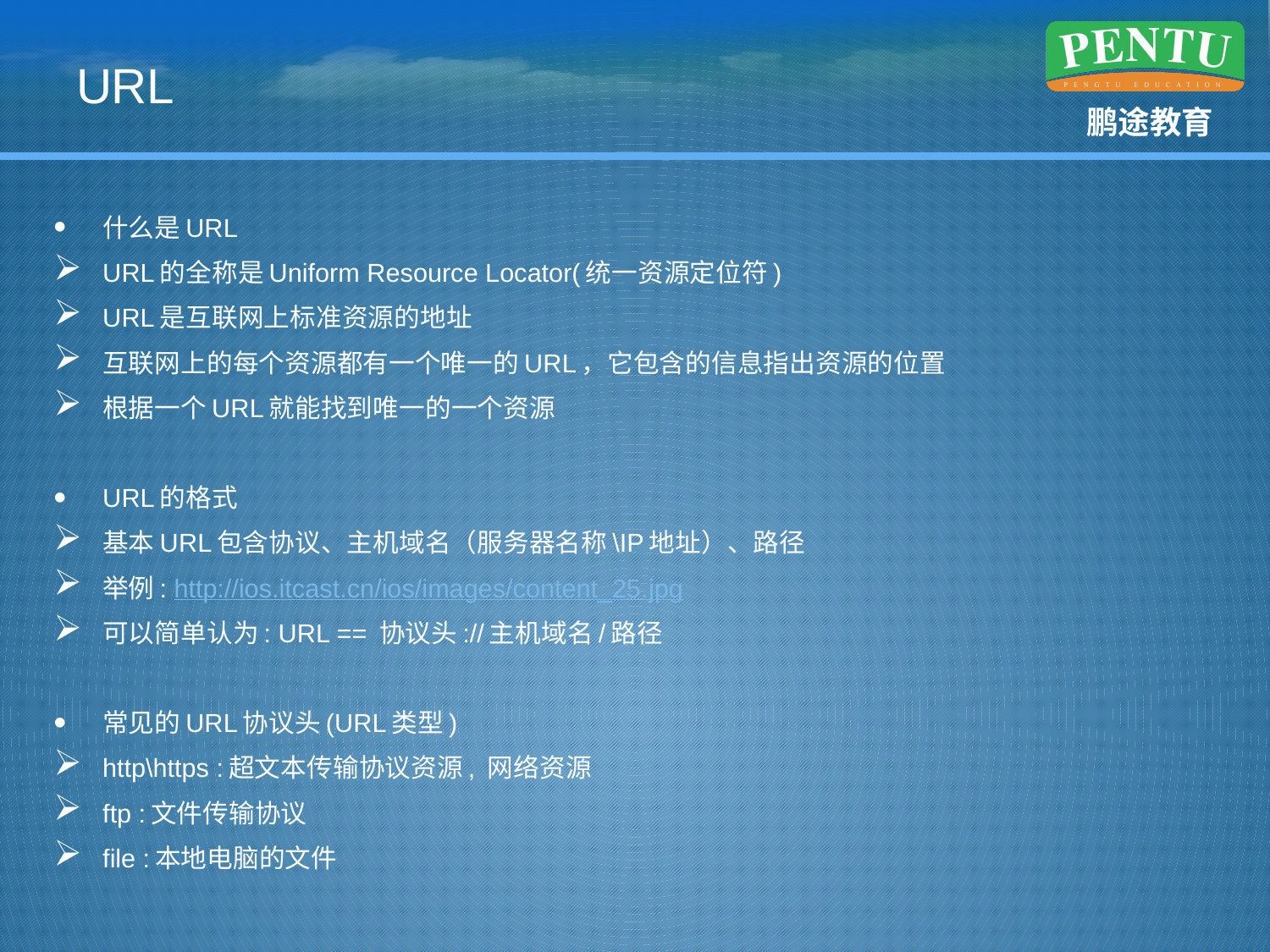

# URL
什么是URL
URL的全称是Uniform Resource Locator(统一资源定位符)
URL是互联网上标准资源的地址
互联网上的每个资源都有一个唯一的URL，它包含的信息指出资源的位置
根据一个URL就能找到唯一的一个资源

URL的格式
基本URL包含协议、主机域名（服务器名称\IP地址）、路径
举例: http://ios.itcast.cn/ios/images/content_25.jpg
可以简单认为: URL == 协议头://主机域名/路径

常见的URL协议头(URL类型)
http\https :超文本传输协议资源, 网络资源
ftp :文件传输协议
file :本地电脑的文件